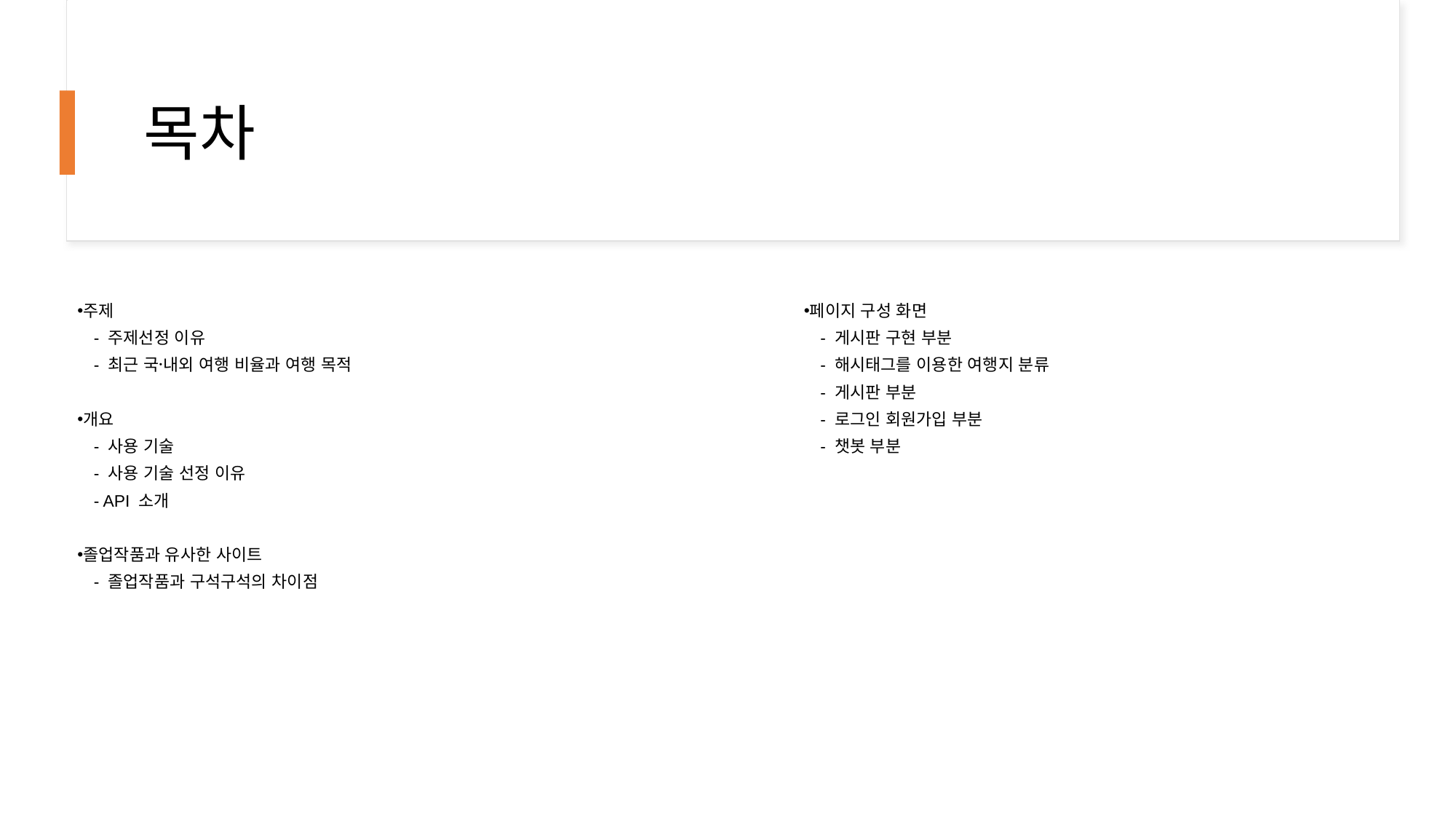

# 목차

페이지 구성 화면
  - 게시판 구현 부분
  - 해시태그를 이용한 여행지 분류
  - 게시판 부분
  - 로그인 회원가입 부분
  - 챗봇 부분
주제
  - 주제선정 이유
  - 최근 국내〮외 여행 비율과 여행 목적

개요
  - 사용 기술
  - 사용 기술 선정 이유
  - API 소개

졸업작품과 유사한 사이트
  - 졸업작품과 구석구석의 차이점